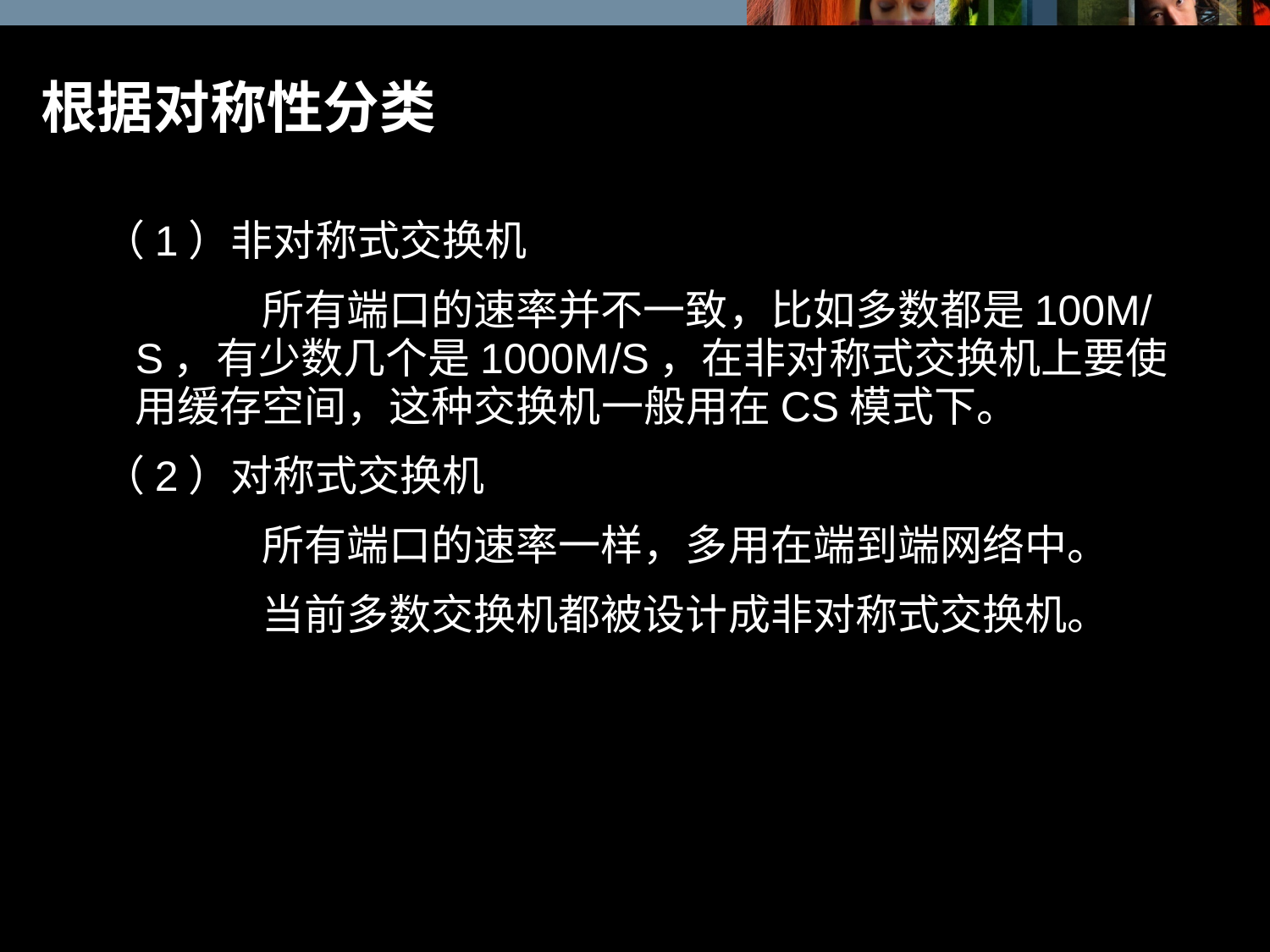

# 根据对称性分类
（1）非对称式交换机
		所有端口的速率并不一致，比如多数都是100M/S，有少数几个是1000M/S，在非对称式交换机上要使用缓存空间，这种交换机一般用在CS模式下。
（2）对称式交换机
		所有端口的速率一样，多用在端到端网络中。
		当前多数交换机都被设计成非对称式交换机。